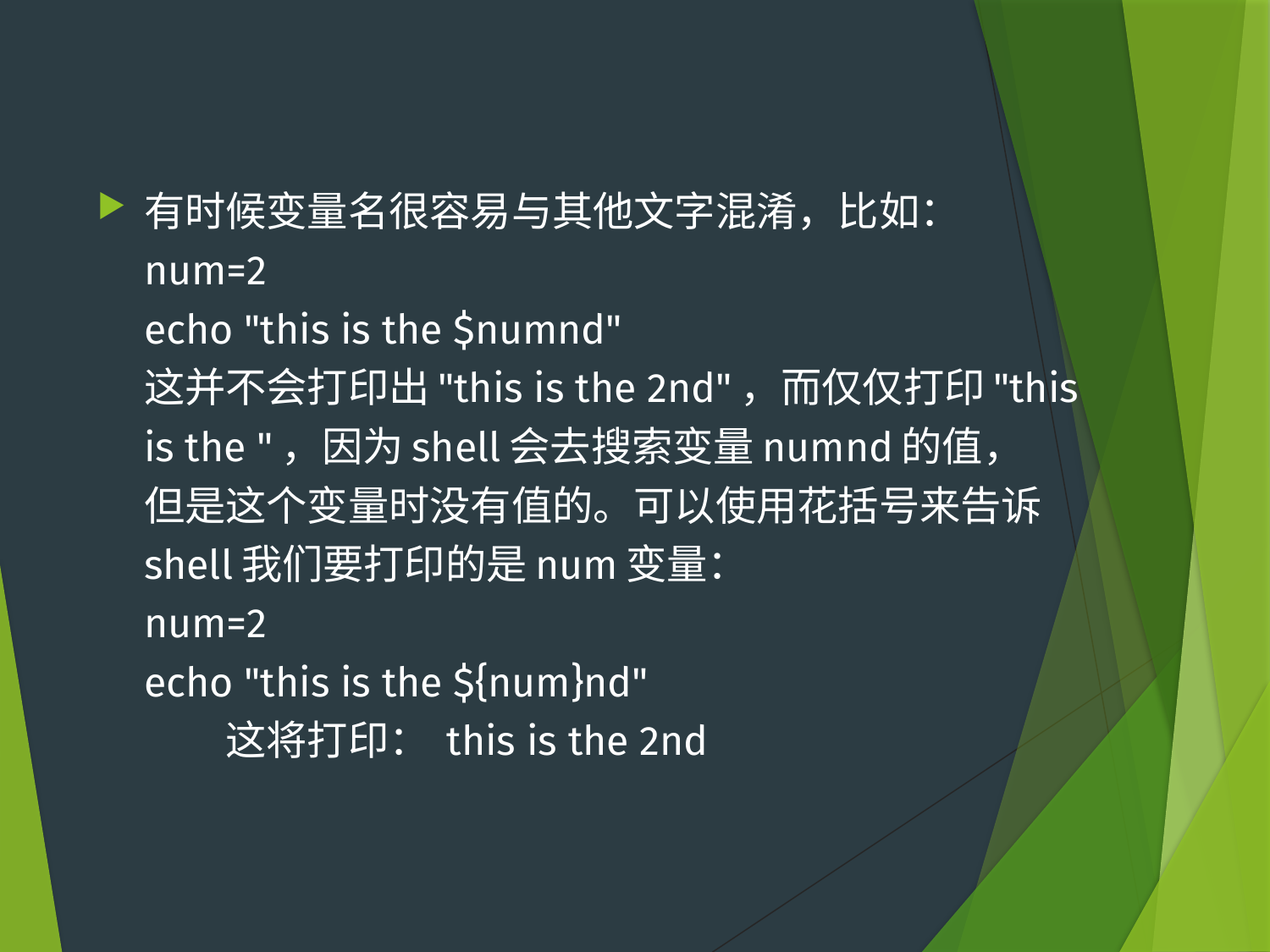

#
有时候变量名很容易与其他文字混淆，比如：
num=2
echo "this is the $numnd"
这并不会打印出"this is the 2nd"，而仅仅打印"this is the "，因为shell会去搜索变量numnd的值，
但是这个变量时没有值的。可以使用花括号来告诉shell我们要打印的是num变量：
num=2
echo "this is the ${num}nd"
　　这将打印： this is the 2nd